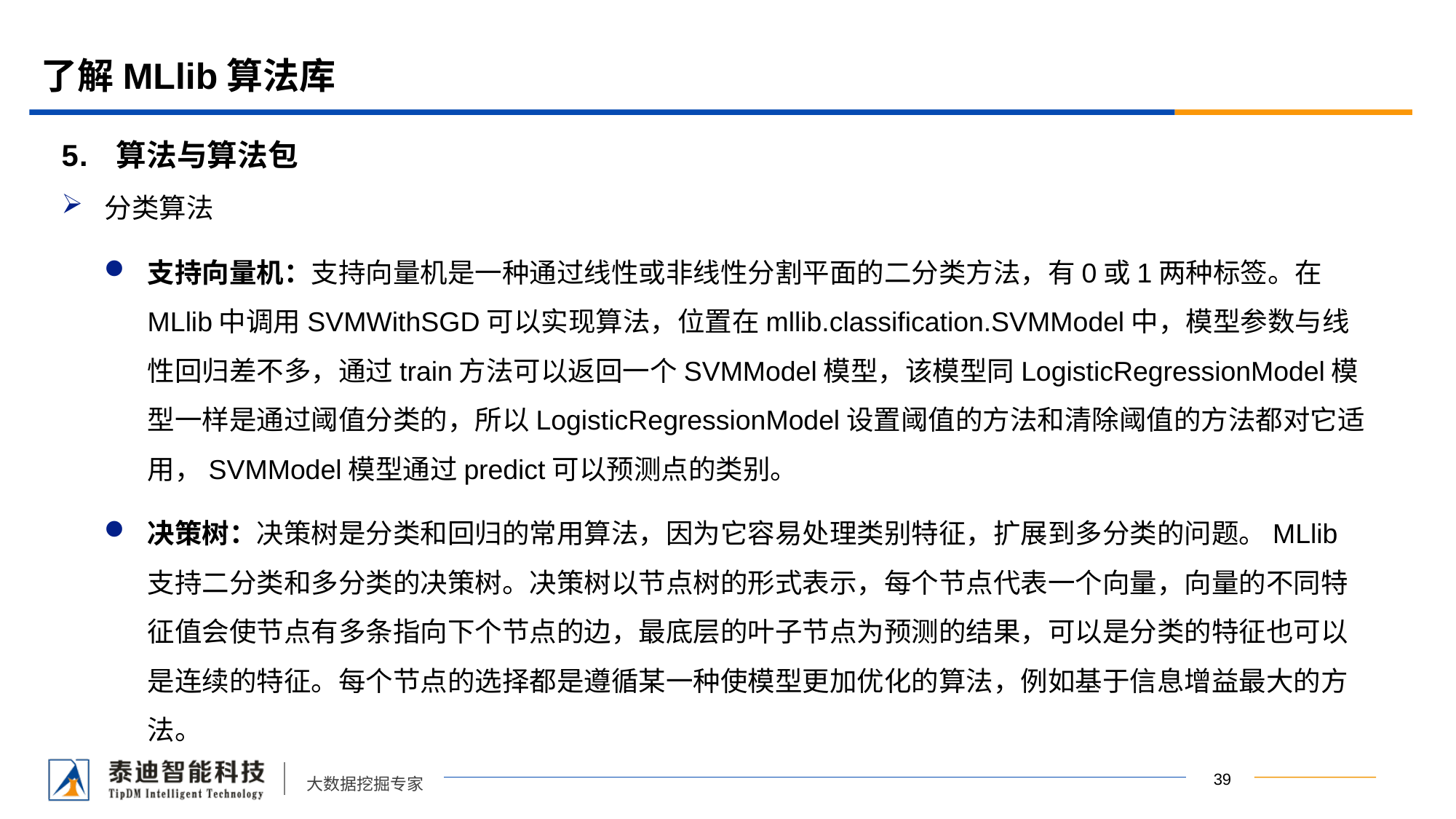

# 了解MLlib算法库
算法与算法包
分类算法
支持向量机：支持向量机是一种通过线性或非线性分割平面的二分类方法，有0或1两种标签。在MLlib中调用SVMWithSGD可以实现算法，位置在mllib.classification.SVMModel中，模型参数与线性回归差不多，通过train方法可以返回一个SVMModel模型，该模型同LogisticRegressionModel模型一样是通过阈值分类的，所以LogisticRegressionModel设置阈值的方法和清除阈值的方法都对它适用，SVMModel模型通过predict可以预测点的类别。
决策树：决策树是分类和回归的常用算法，因为它容易处理类别特征，扩展到多分类的问题。MLlib支持二分类和多分类的决策树。决策树以节点树的形式表示，每个节点代表一个向量，向量的不同特征值会使节点有多条指向下个节点的边，最底层的叶子节点为预测的结果，可以是分类的特征也可以是连续的特征。每个节点的选择都是遵循某一种使模型更加优化的算法，例如基于信息增益最大的方法。